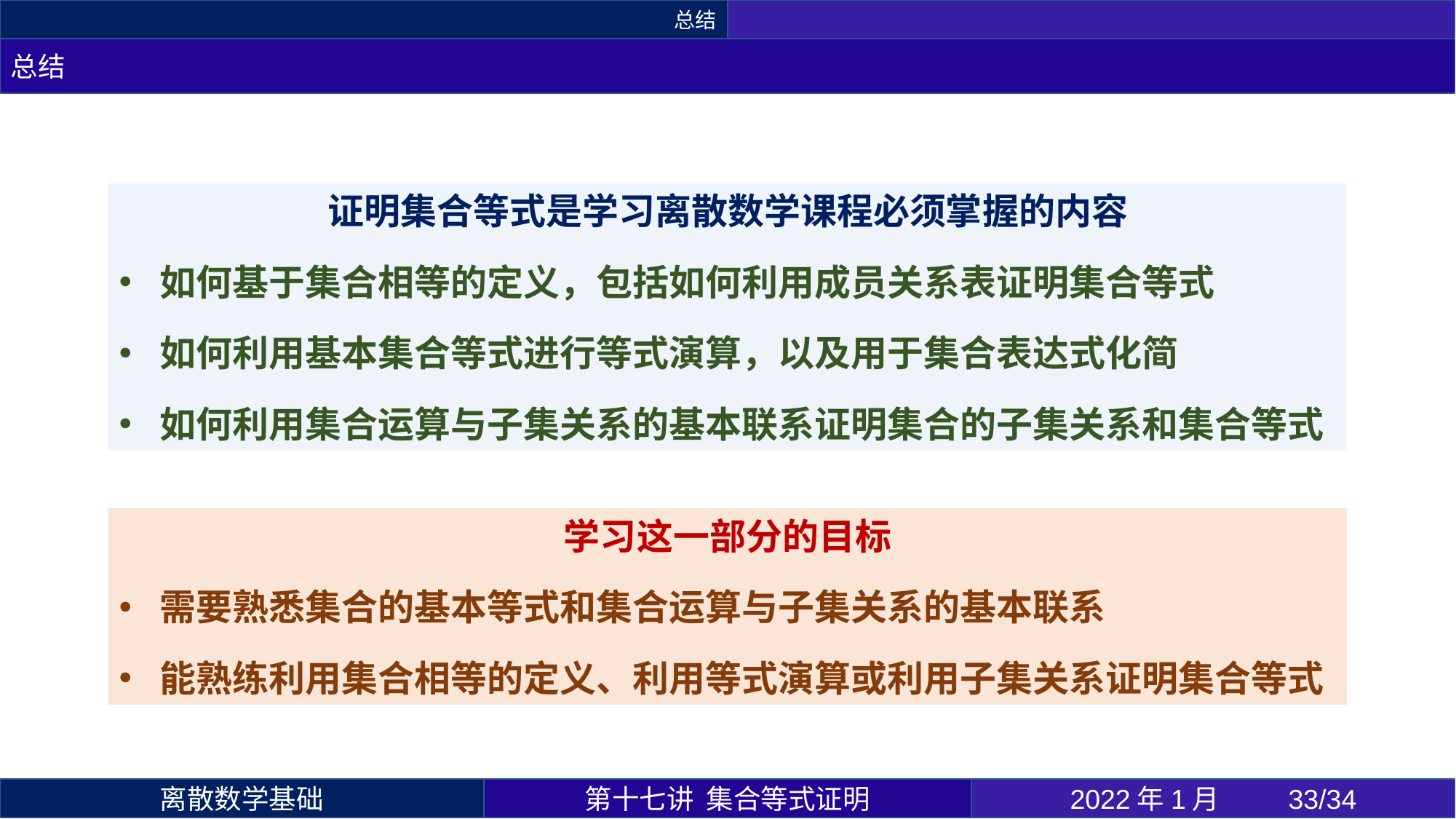

总结
总结
证明集合等式是学习离散数学课程必须掌握的内容
如何基于集合相等的定义，包括如何利用成员关系表证明集合等式
如何利用基本集合等式进行等式演算，以及用于集合表达式化简
如何利用集合运算与子集关系的基本联系证明集合的子集关系和集合等式
学习这一部分的目标
需要熟悉集合的基本等式和集合运算与子集关系的基本联系
能熟练利用集合相等的定义、利用等式演算或利用子集关系证明集合等式
第十七讲  集合等式证明
2022年1月 	33/34
离散数学基础